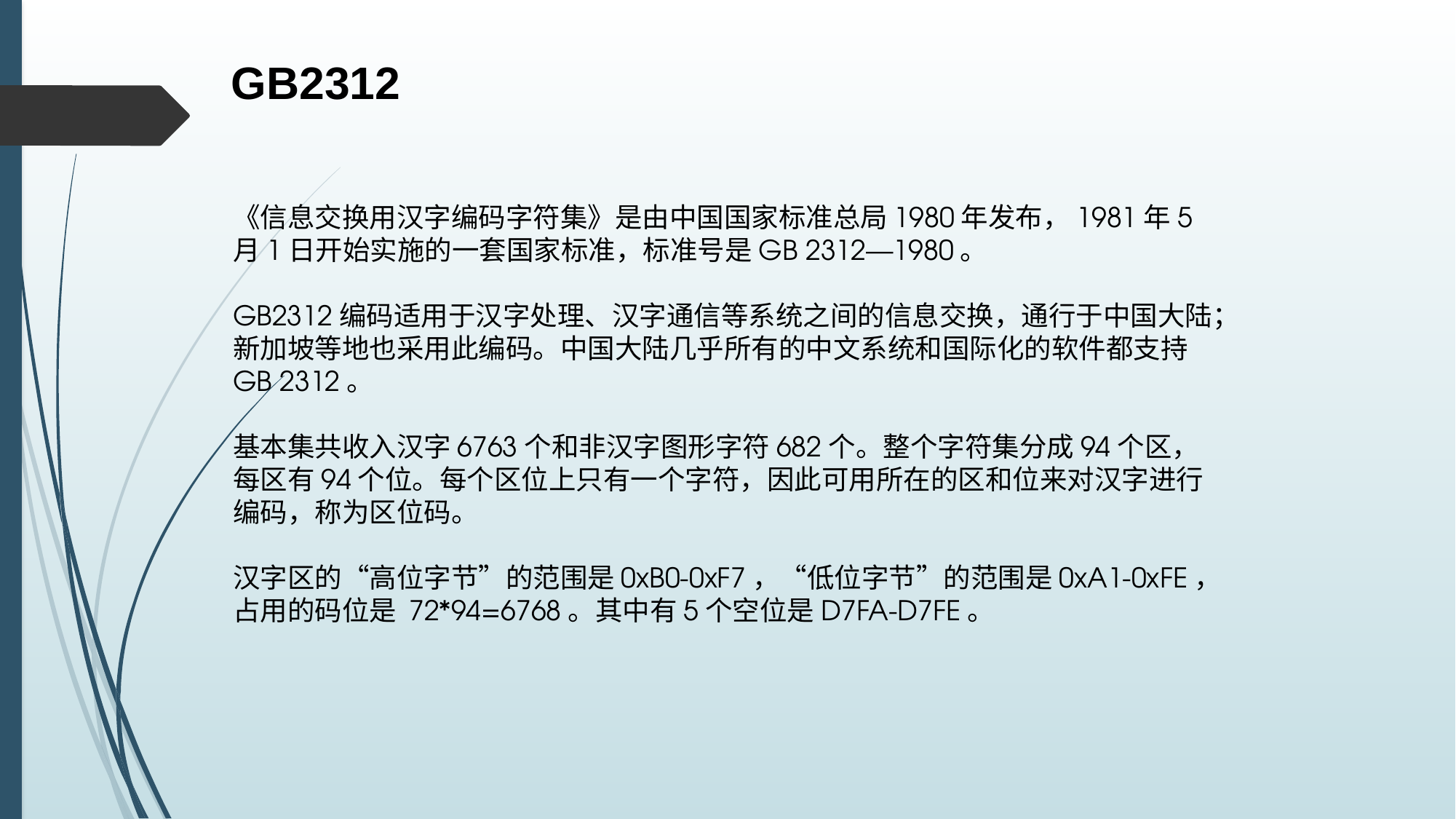

GB2312
《信息交换用汉字编码字符集》是由中国国家标准总局1980年发布，1981年5月1日开始实施的一套国家标准，标准号是GB 2312—1980。

GB2312编码适用于汉字处理、汉字通信等系统之间的信息交换，通行于中国大陆；新加坡等地也采用此编码。中国大陆几乎所有的中文系统和国际化的软件都支持GB 2312。

基本集共收入汉字6763个和非汉字图形字符682个。整个字符集分成94个区，每区有94个位。每个区位上只有一个字符，因此可用所在的区和位来对汉字进行编码，称为区位码。

汉字区的“高位字节”的范围是0xB0-0xF7，“低位字节”的范围是0xA1-0xFE，占用的码位是 72*94=6768。其中有5个空位是D7FA-D7FE。